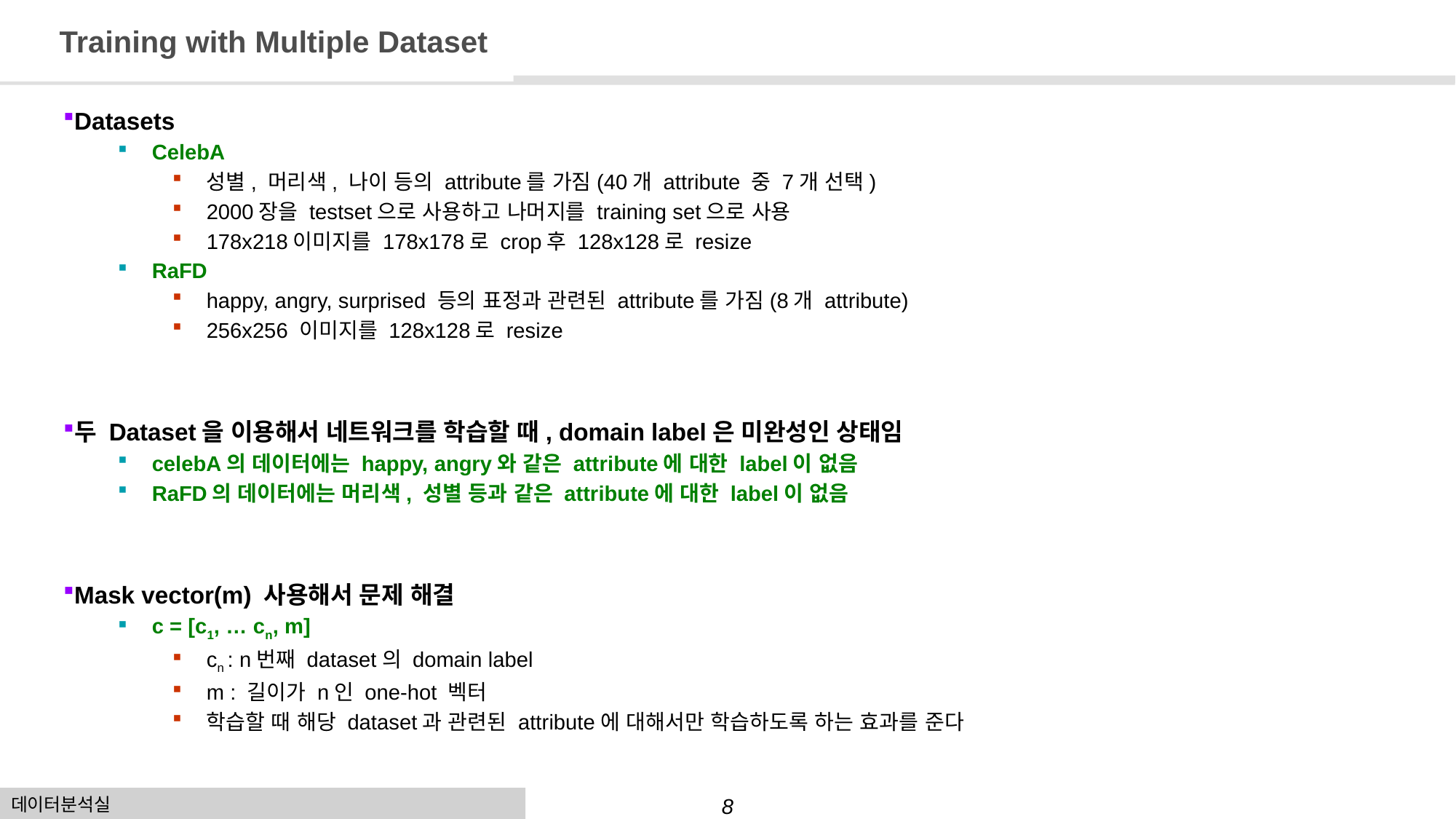

# Training with Multiple Dataset
Datasets
CelebA
성별, 머리색, 나이 등의 attribute를 가짐(40개 attribute 중 7개 선택)
2000장을 testset으로 사용하고 나머지를 training set으로 사용
178x218이미지를 178x178로 crop후 128x128로 resize
RaFD
happy, angry, surprised 등의 표정과 관련된 attribute를 가짐(8개 attribute)
256x256 이미지를 128x128로 resize

두 Dataset을 이용해서 네트워크를 학습할 때, domain label은 미완성인 상태임
celebA의 데이터에는 happy, angry와 같은 attribute에 대한 label이 없음
RaFD의 데이터에는 머리색, 성별 등과 같은 attribute에 대한 label이 없음

Mask vector(m) 사용해서 문제 해결
c = [c1, … cn, m]
cn : n번째 dataset의 domain label
m : 길이가 n인 one-hot 벡터
학습할 때 해당 dataset과 관련된 attribute에 대해서만 학습하도록 하는 효과를 준다